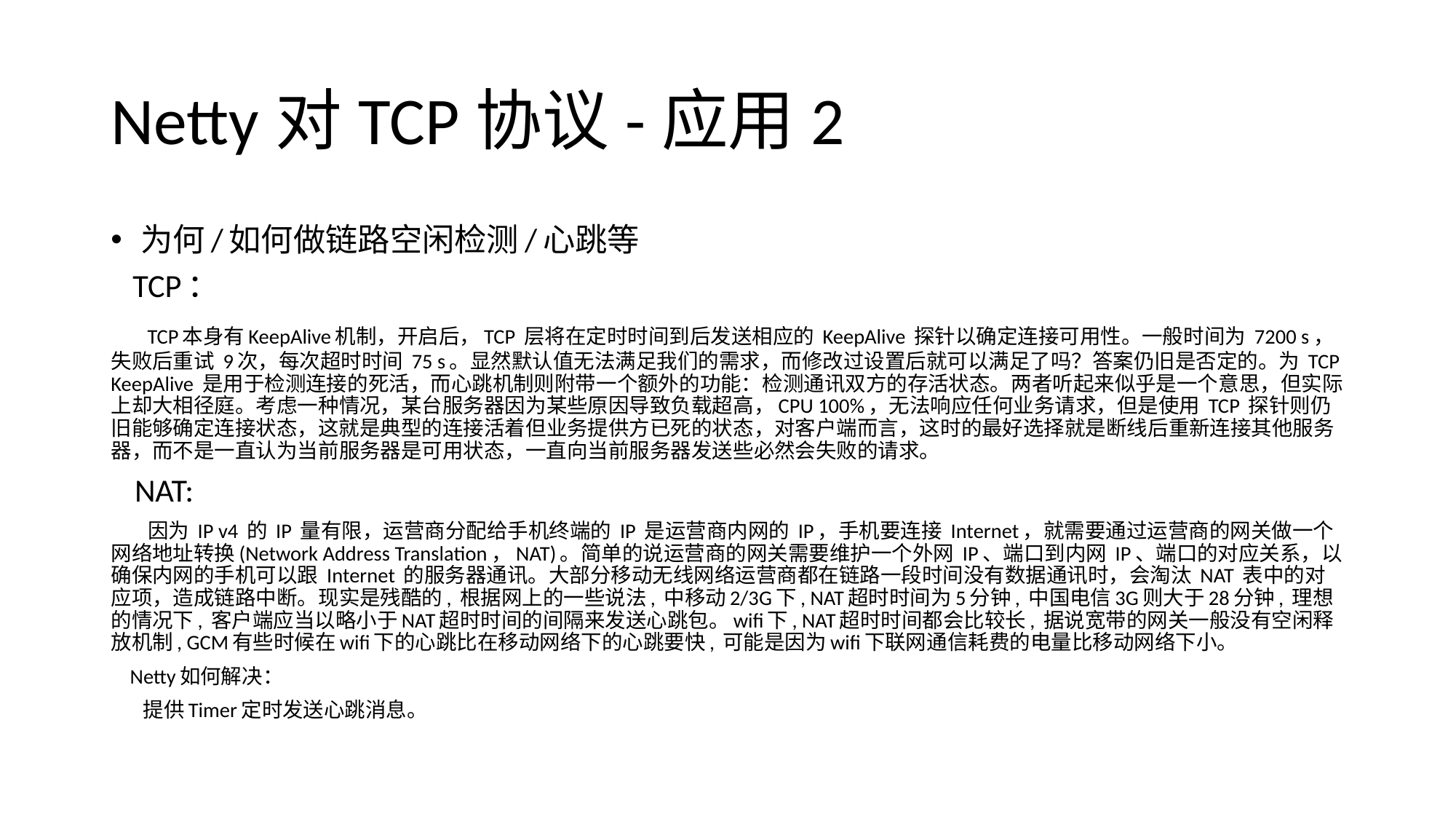

# Netty对TCP协议-应用2
为何/如何做链路空闲检测/⼼跳等
   TCP：
     TCP本身有KeepAlive机制，开启后，TCP 层将在定时时间到后发送相应的 KeepAlive 探针以确定连接可用性。一般时间为 7200 s，失败后重试 9次，每次超时时间 75 s。显然默认值无法满足我们的需求，而修改过设置后就可以满足了吗？答案仍旧是否定的。为 TCP KeepAlive 是用于检测连接的死活，而心跳机制则附带一个额外的功能：检测通讯双方的存活状态。两者听起来似乎是一个意思，但实际上却大相径庭。考虑一种情况，某台服务器因为某些原因导致负载超高，CPU 100%，无法响应任何业务请求，但是使用 TCP 探针则仍旧能够确定连接状态，这就是典型的连接活着但业务提供方已死的状态，对客户端而言，这时的最好选择就是断线后重新连接其他服务器，而不是一直认为当前服务器是可用状态，一直向当前服务器发送些必然会失败的请求。
     NAT:
       因为 IP v4 的 IP 量有限，运营商分配给手机终端的 IP 是运营商内网的 IP，手机要连接 Internet，就需要通过运营商的网关做一个网络地址转换(Network Address Translation，NAT)。简单的说运营商的网关需要维护一个外网 IP、端口到内网 IP、端口的对应关系，以确保内网的手机可以跟 Internet 的服务器通讯。大部分移动无线网络运营商都在链路一段时间没有数据通讯时，会淘汰 NAT 表中的对应项，造成链路中断。现实是残酷的, 根据网上的一些说法, 中移动2/3G下, NAT超时时间为5分钟, 中国电信3G则大于28分钟, 理想的情况下, 客户端应当以略小于NAT超时时间的间隔来发送心跳包。wifi下, NAT超时时间都会比较长, 据说宽带的网关一般没有空闲释放机制, GCM有些时候在wifi下的心跳比在移动网络下的心跳要快, 可能是因为wifi下联网通信耗费的电量比移动网络下小。
    Netty如何解决：
      提供Timer定时发送心跳消息。